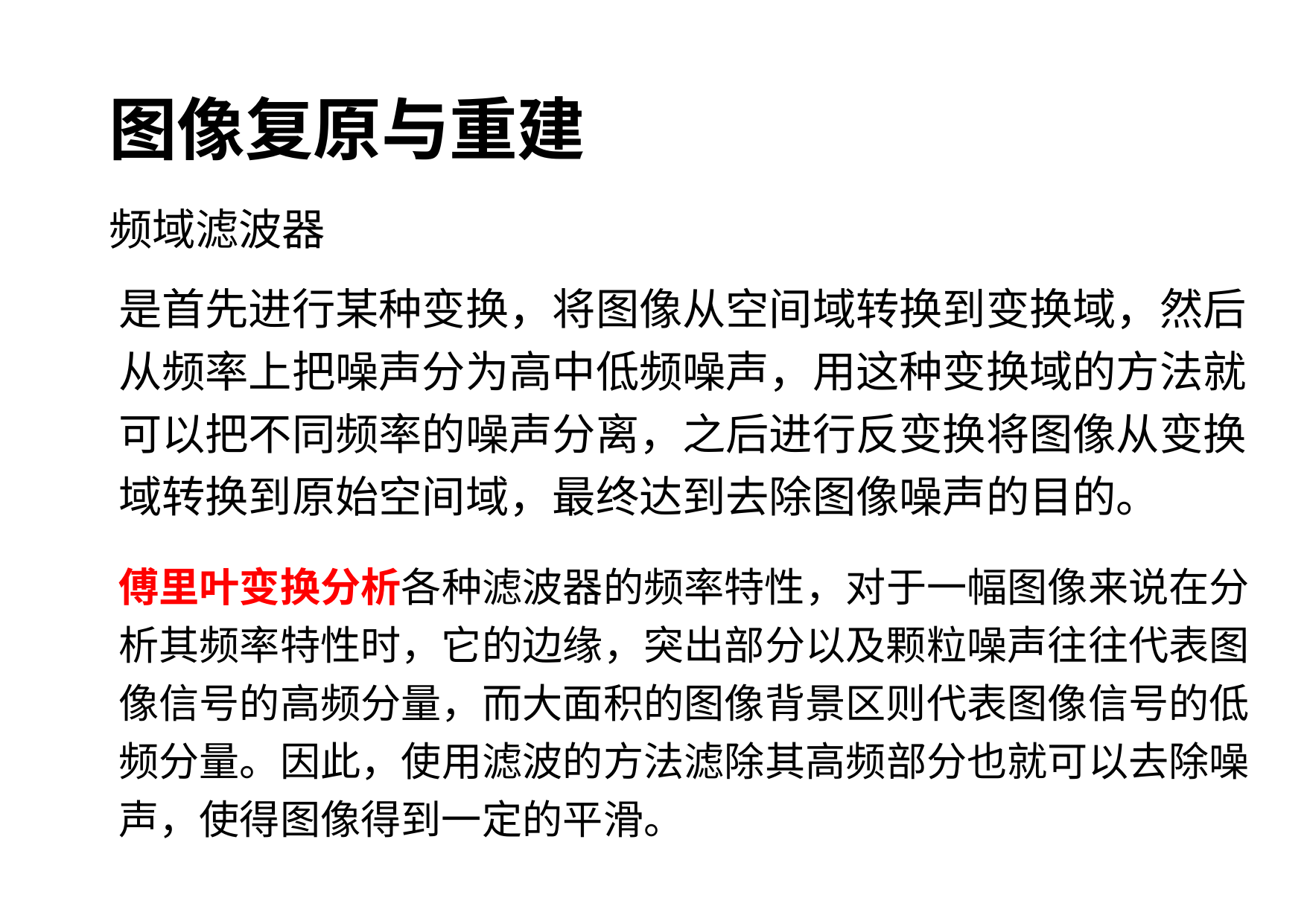

图像复原与重建
频域滤波器
是首先进行某种变换，将图像从空间域转换到变换域，然后从频率上把噪声分为高中低频噪声，用这种变换域的方法就可以把不同频率的噪声分离，之后进行反变换将图像从变换域转换到原始空间域，最终达到去除图像噪声的目的。

傅里叶变换分析各种滤波器的频率特性，对于一幅图像来说在分析其频率特性时，它的边缘，突出部分以及颗粒噪声往往代表图像信号的高频分量，而大面积的图像背景区则代表图像信号的低频分量。因此，使用滤波的方法滤除其高频部分也就可以去除噪声，使得图像得到一定的平滑。